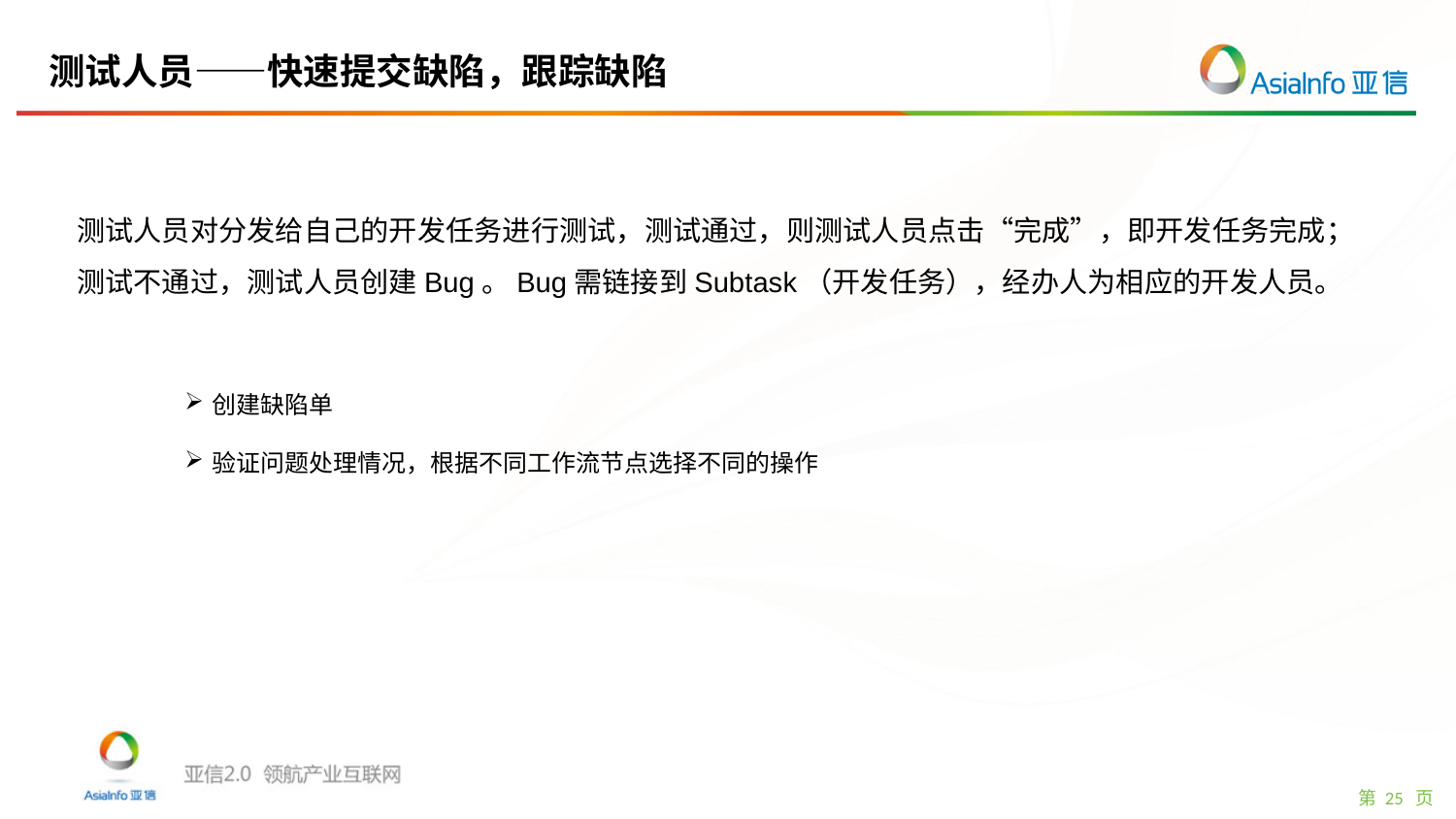

# 测试人员——快速提交缺陷，跟踪缺陷
测试人员对分发给自己的开发任务进行测试，测试通过，则测试人员点击“完成”，即开发任务完成；测试不通过，测试人员创建Bug。Bug需链接到Subtask（开发任务），经办人为相应的开发人员。
创建缺陷单
验证问题处理情况，根据不同工作流节点选择不同的操作